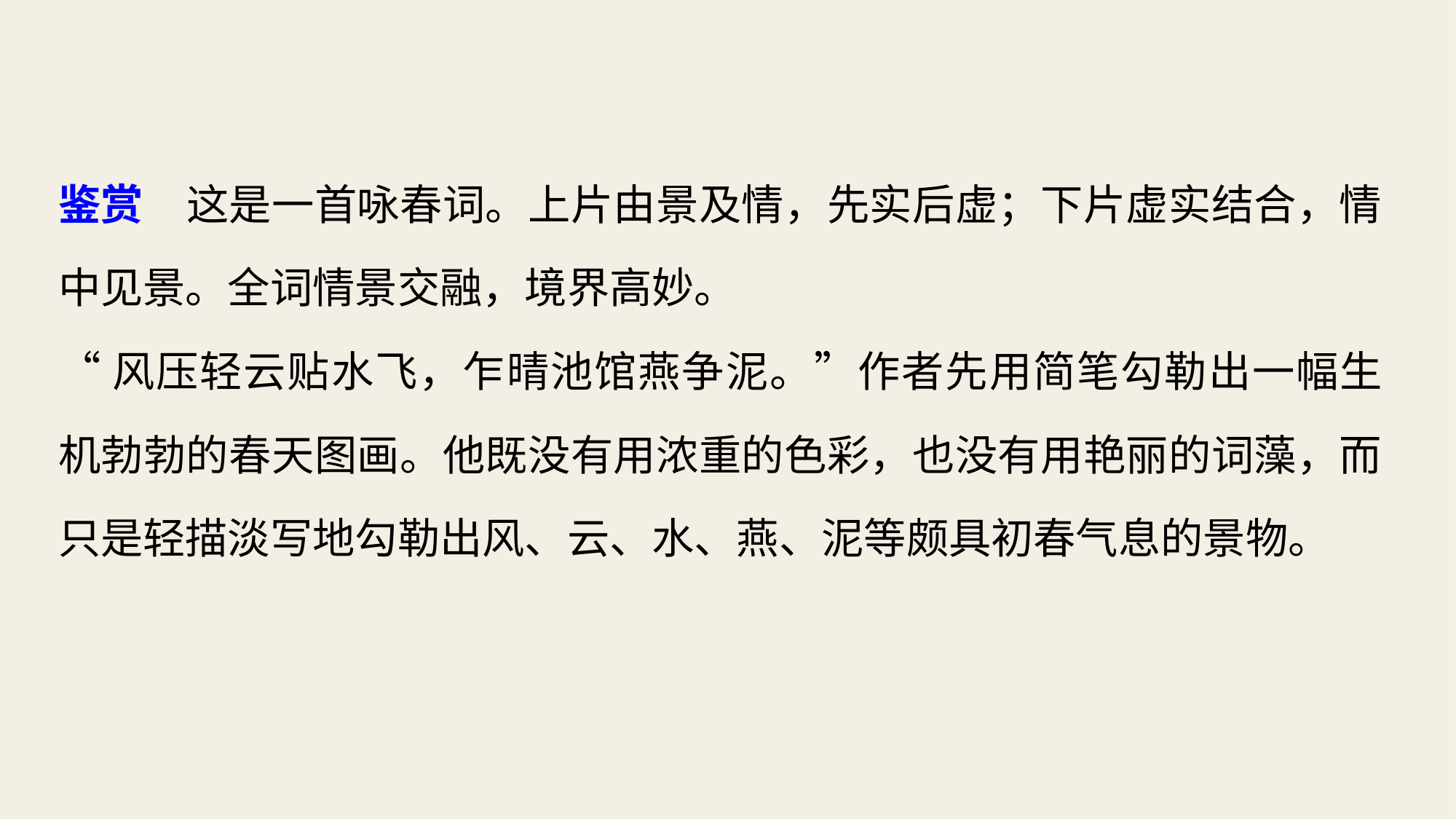

鉴赏　这是一首咏春词。上片由景及情，先实后虚；下片虚实结合，情中见景。全词情景交融，境界高妙。
“风压轻云贴水飞，乍晴池馆燕争泥。”作者先用简笔勾勒出一幅生机勃勃的春天图画。他既没有用浓重的色彩，也没有用艳丽的词藻，而只是轻描淡写地勾勒出风、云、水、燕、泥等颇具初春气息的景物。